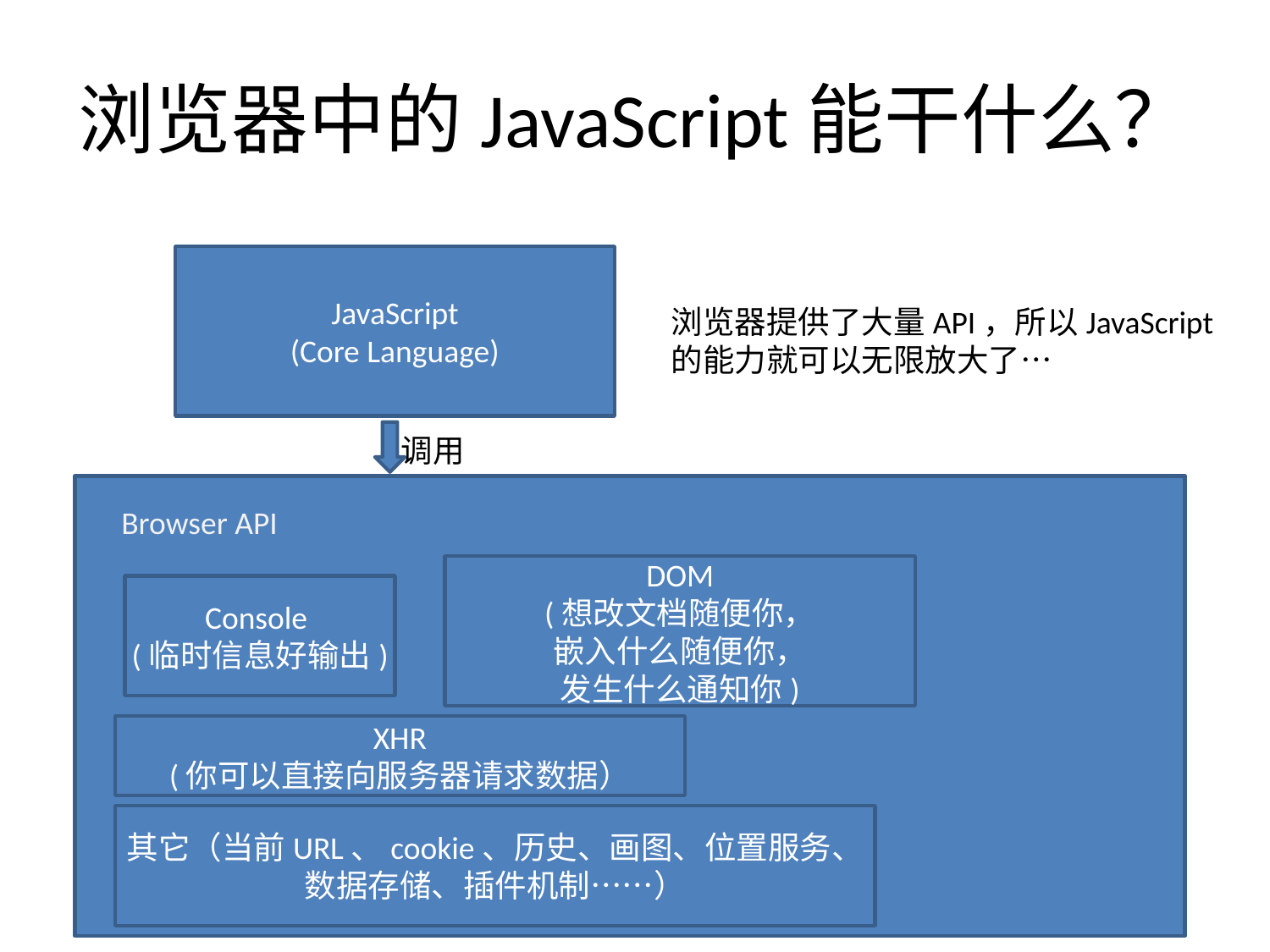

# 浏览器中的JavaScript能干什么？

JavaScript
(Core Language)
浏览器提供了大量API，所以JavaScript的能力就可以无限放大了…

调用

Browser API
DOM
(想改文档随便你，
嵌入什么随便你，
发生什么通知你)

Console
(临时信息好输出)
XHR
(你可以直接向服务器请求数据）

其它（当前URL、cookie、历史、画图、位置服务、
数据存储、插件机制……）